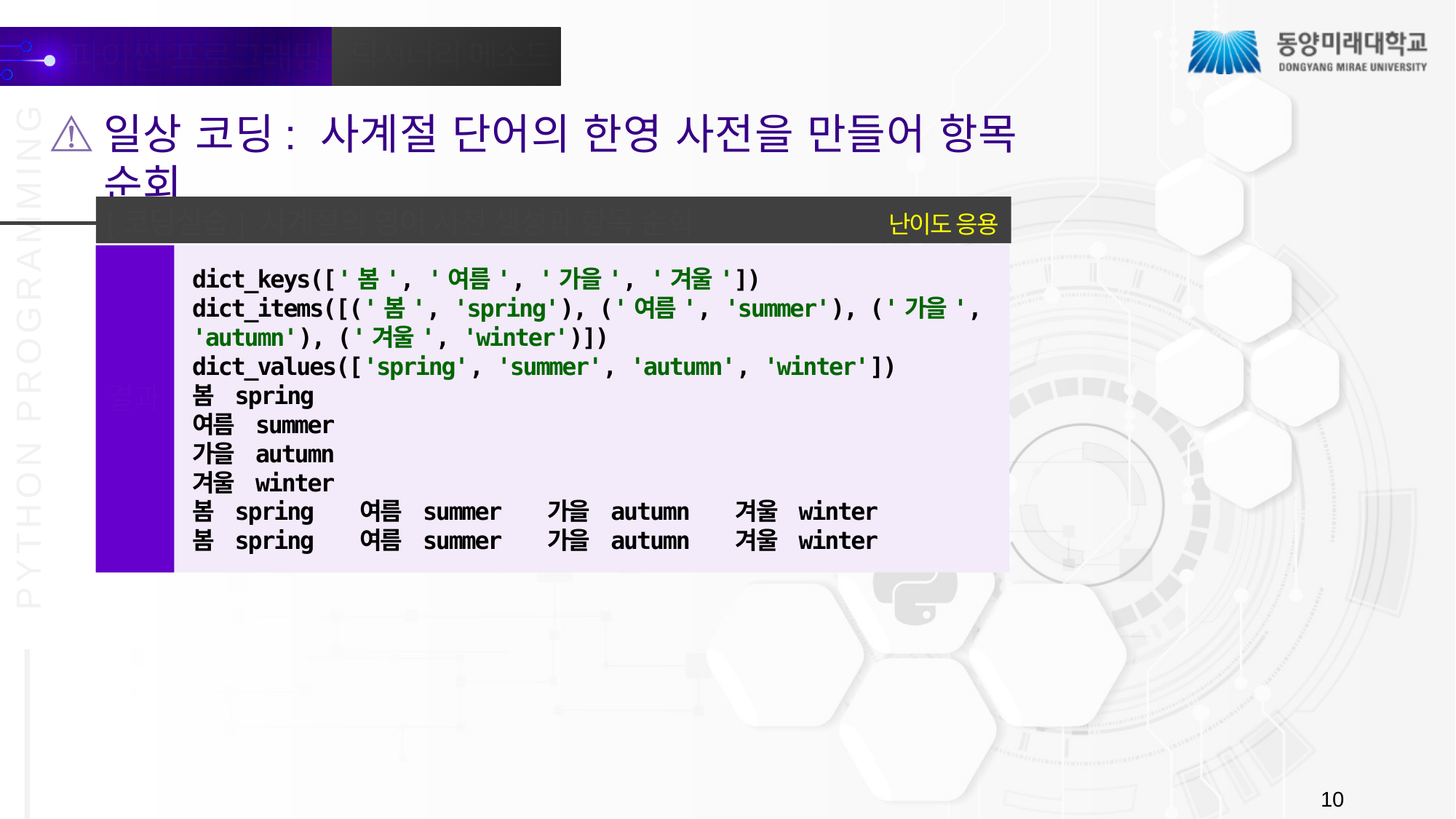

일상 코딩: 사계절 단어의 한영 사전을 만들어 항목 순회

난이도 응용
[코딩실습] 사계절의 영어 사전 생성과 항목 순회
dict_keys(['봄', '여름', '가을', '겨울'])
dict_items([('봄', 'spring'), ('여름', 'summer'), ('가을', 'autumn'), ('겨울', 'winter')])
dict_values(['spring', 'summer', 'autumn', 'winter'])
봄 spring
여름 summer
가을 autumn
겨울 winter
봄 spring   여름 summer   가을 autumn   겨울 winter
봄 spring   여름 summer   가을 autumn   겨울 winter

결과
10